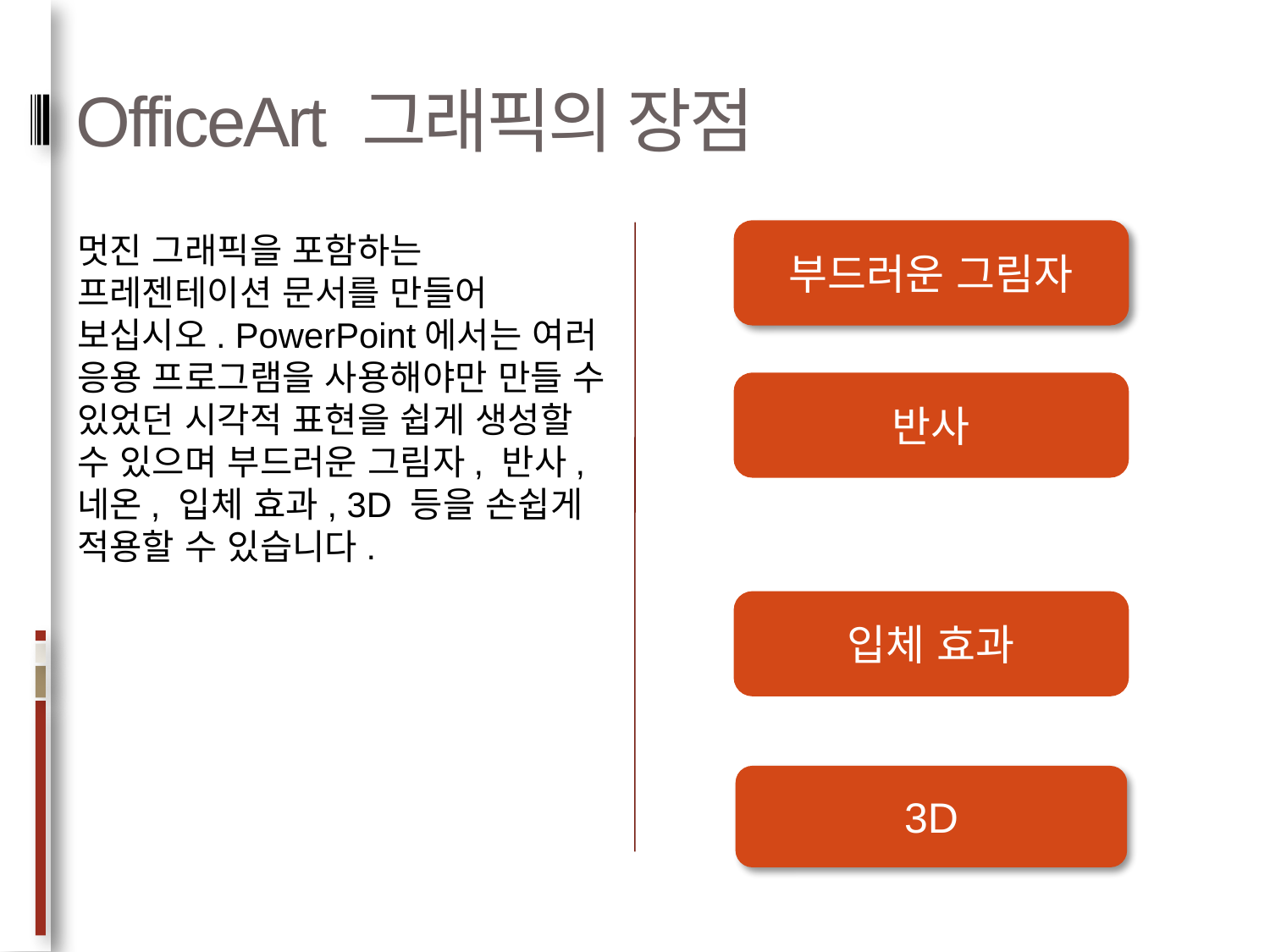

# OfficeArt 그래픽의 장점
멋진 그래픽을 포함하는 프레젠테이션 문서를 만들어 보십시오. PowerPoint에서는 여러 응용 프로그램을 사용해야만 만들 수 있었던 시각적 표현을 쉽게 생성할 수 있으며 부드러운 그림자, 반사, 네온, 입체 효과, 3D 등을 손쉽게 적용할 수 있습니다.

부드러운 그림자
반사
입체 효과
3D